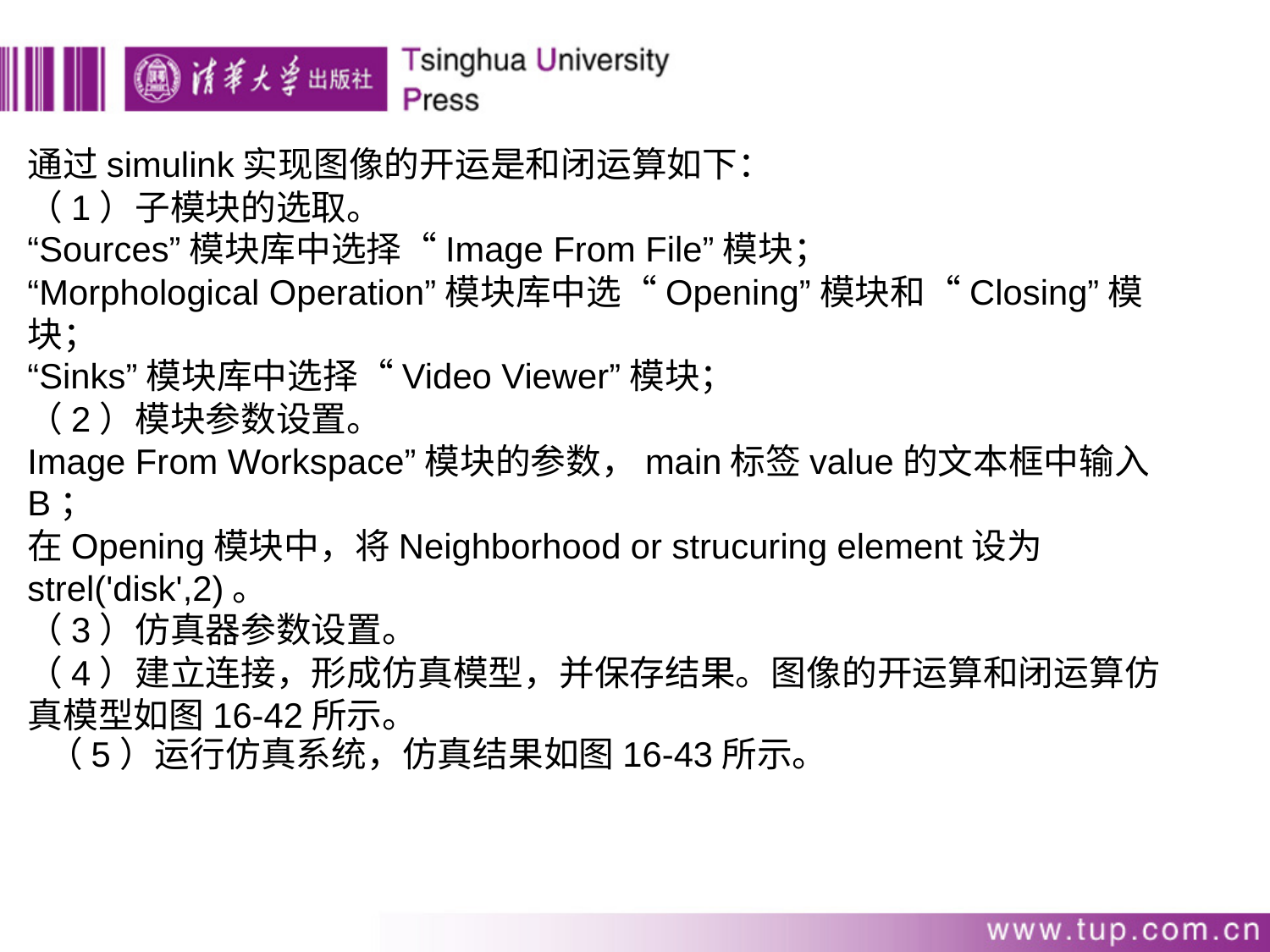

通过simulink实现图像的开运是和闭运算如下：
（1）子模块的选取。
“Sources”模块库中选择“Image From File”模块；
“Morphological Operation”模块库中选“Opening”模块和“Closing”模块；
“Sinks”模块库中选择“Video Viewer”模块；
（2）模块参数设置。
Image From Workspace”模块的参数，main标签value的文本框中输入B；
在Opening模块中，将Neighborhood or strucuring element设为strel('disk',2)。
（3）仿真器参数设置。
（4）建立连接，形成仿真模型，并保存结果。图像的开运算和闭运算仿真模型如图16-42所示。
（5）运行仿真系统，仿真结果如图16-43所示。